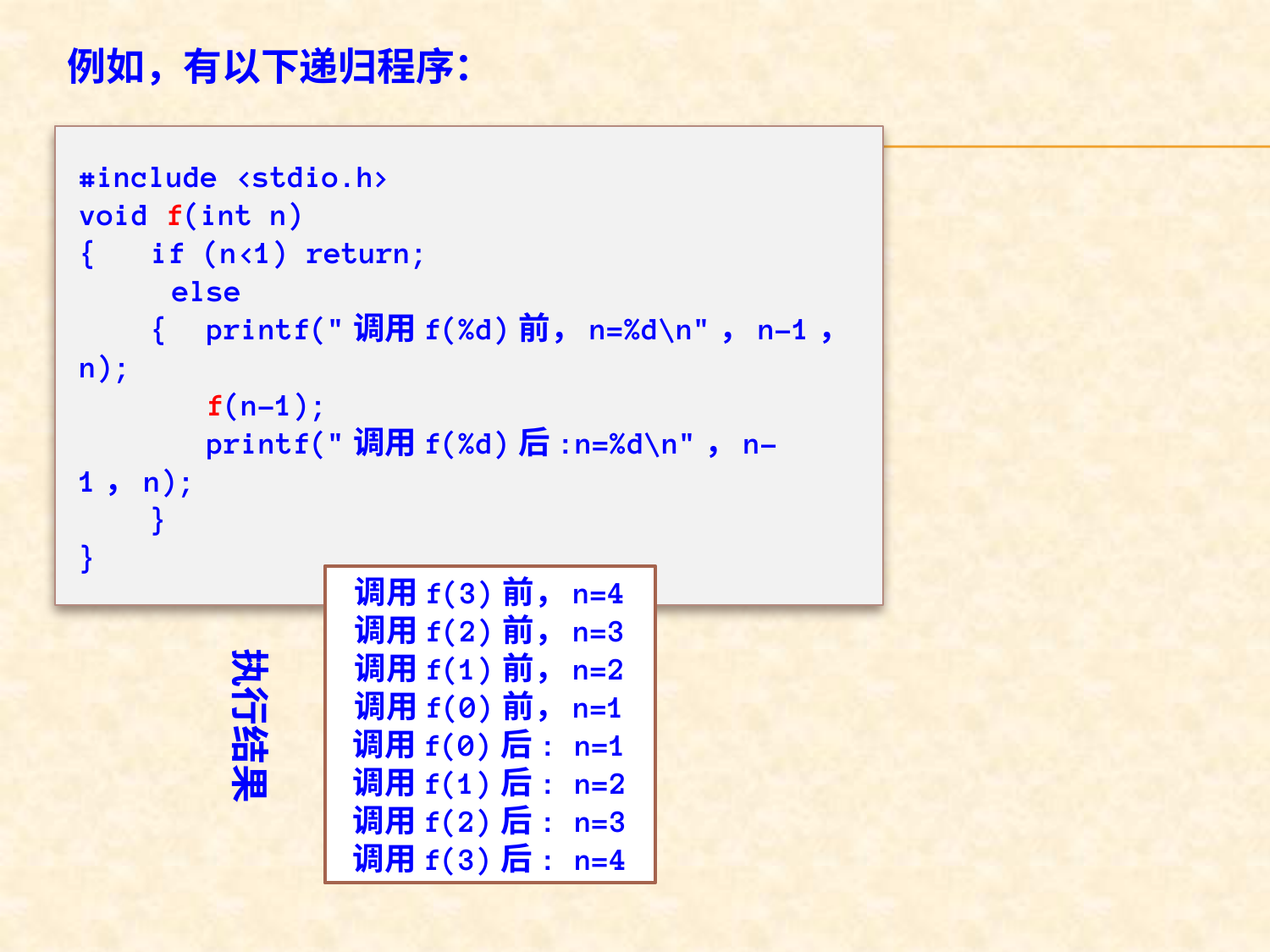

例如，有以下递归程序：
#include <stdio.h>
void f(int n)
{　 if (n<1) return;
　　   else
　　{	printf("调用f(%d)前，n=%d\n"，n-1，n);
	f(n-1);
	printf("调用f(%d)后:n=%d\n"，n-1，n);
　　}
}
调用f(3)前，n=4
调用f(2)前，n=3
调用f(1)前，n=2
调用f(0)前，n=1
调用f(0)后: n=1
调用f(1)后: n=2
调用f(2)后: n=3
调用f(3)后: n=4
执行结果
27